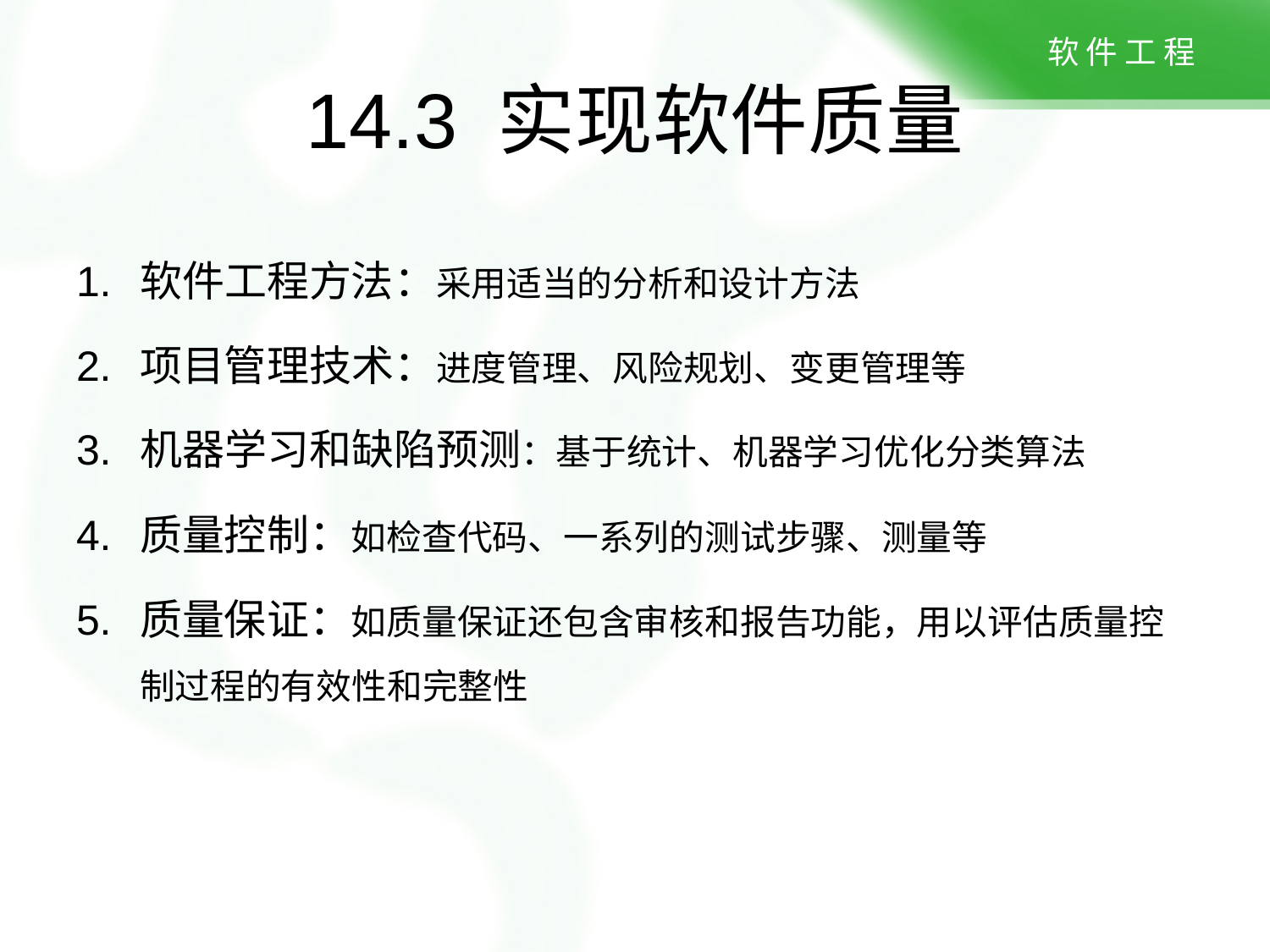

# 14.3 实现软件质量
软件工程方法：采用适当的分析和设计方法
项目管理技术：进度管理、风险规划、变更管理等
机器学习和缺陷预测：基于统计、机器学习优化分类算法
质量控制：如检查代码、一系列的测试步骤、测量等
质量保证：如质量保证还包含审核和报告功能，用以评估质量控制过程的有效性和完整性